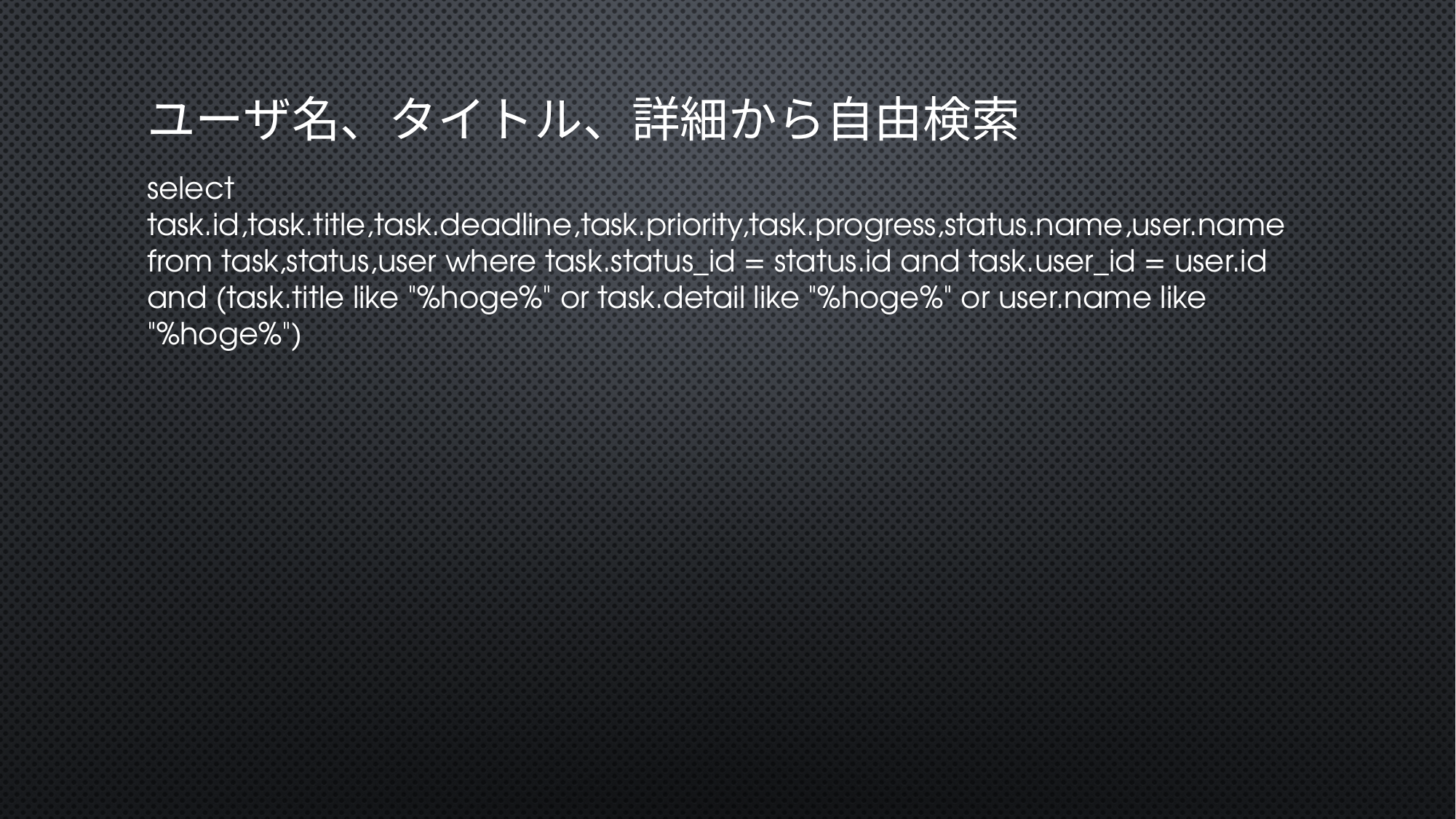

# ユーザ名、タイトル、詳細から自由検索
select task.id,task.title,task.deadline,task.priority,task.progress,status.name,user.name from task,status,user where task.status_id = status.id and task.user_id = user.id  and (task.title like "%hoge%" or task.detail like "%hoge%" or user.name like "%hoge%")